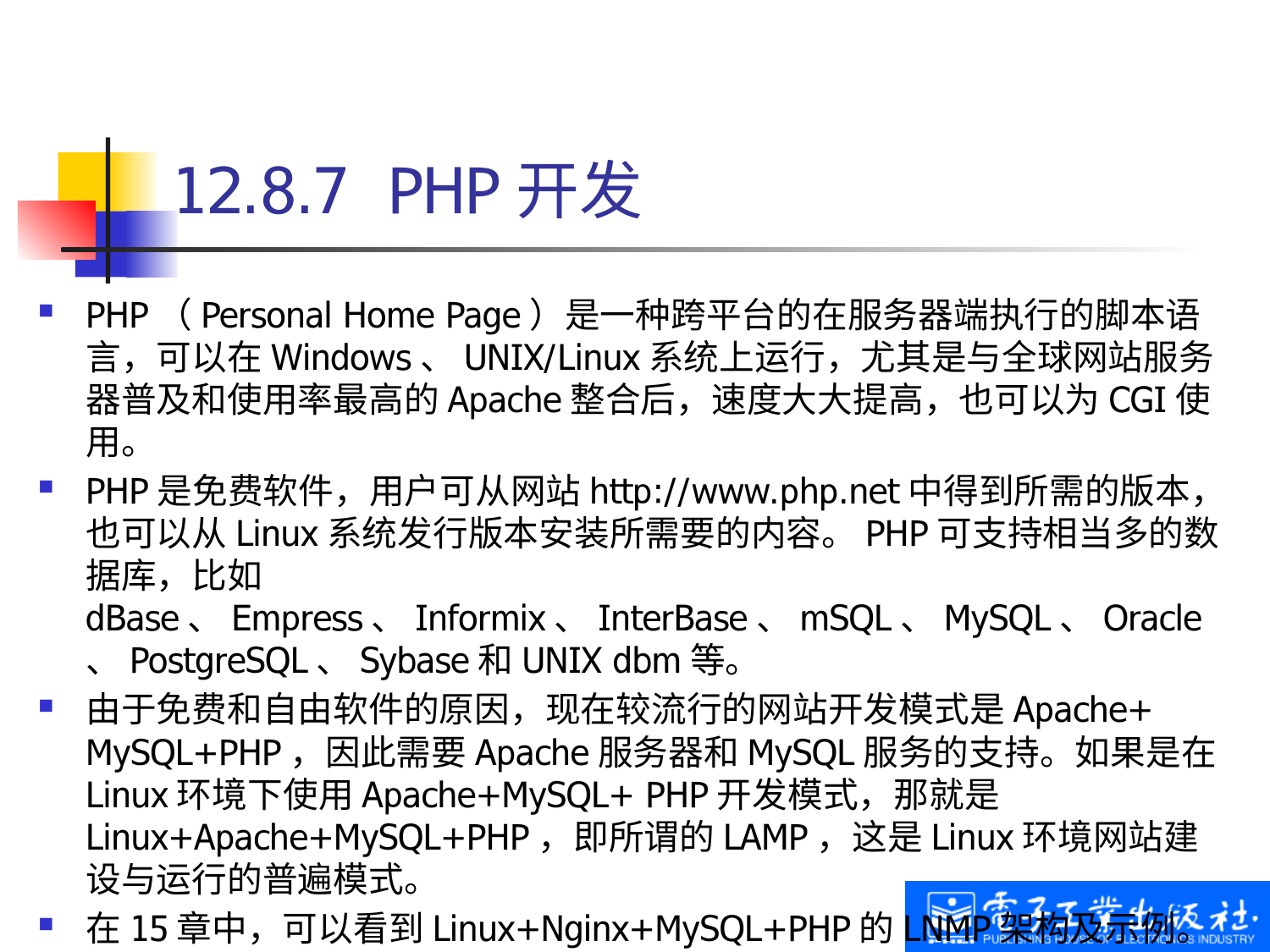

# 12.8.7  PHP开发
PHP（Personal Home Page）是一种跨平台的在服务器端执行的脚本语言，可以在Windows、UNIX/Linux系统上运行，尤其是与全球网站服务器普及和使用率最高的Apache整合后，速度大大提高，也可以为CGI使用。
PHP是免费软件，用户可从网站http://www.php.net中得到所需的版本，也可以从Linux系统发行版本安装所需要的内容。PHP可支持相当多的数据库，比如dBase、Empress、Informix、InterBase、mSQL、MySQL、Oracle、PostgreSQL、Sybase和UNIX dbm等。
由于免费和自由软件的原因，现在较流行的网站开发模式是Apache+ MySQL+PHP，因此需要Apache服务器和MySQL服务的支持。如果是在Linux环境下使用Apache+MySQL+ PHP开发模式，那就是Linux+Apache+MySQL+PHP，即所谓的LAMP，这是Linux环境网站建设与运行的普遍模式。
在15章中，可以看到Linux+Nginx+MySQL+PHP的LNMP架构及示例。